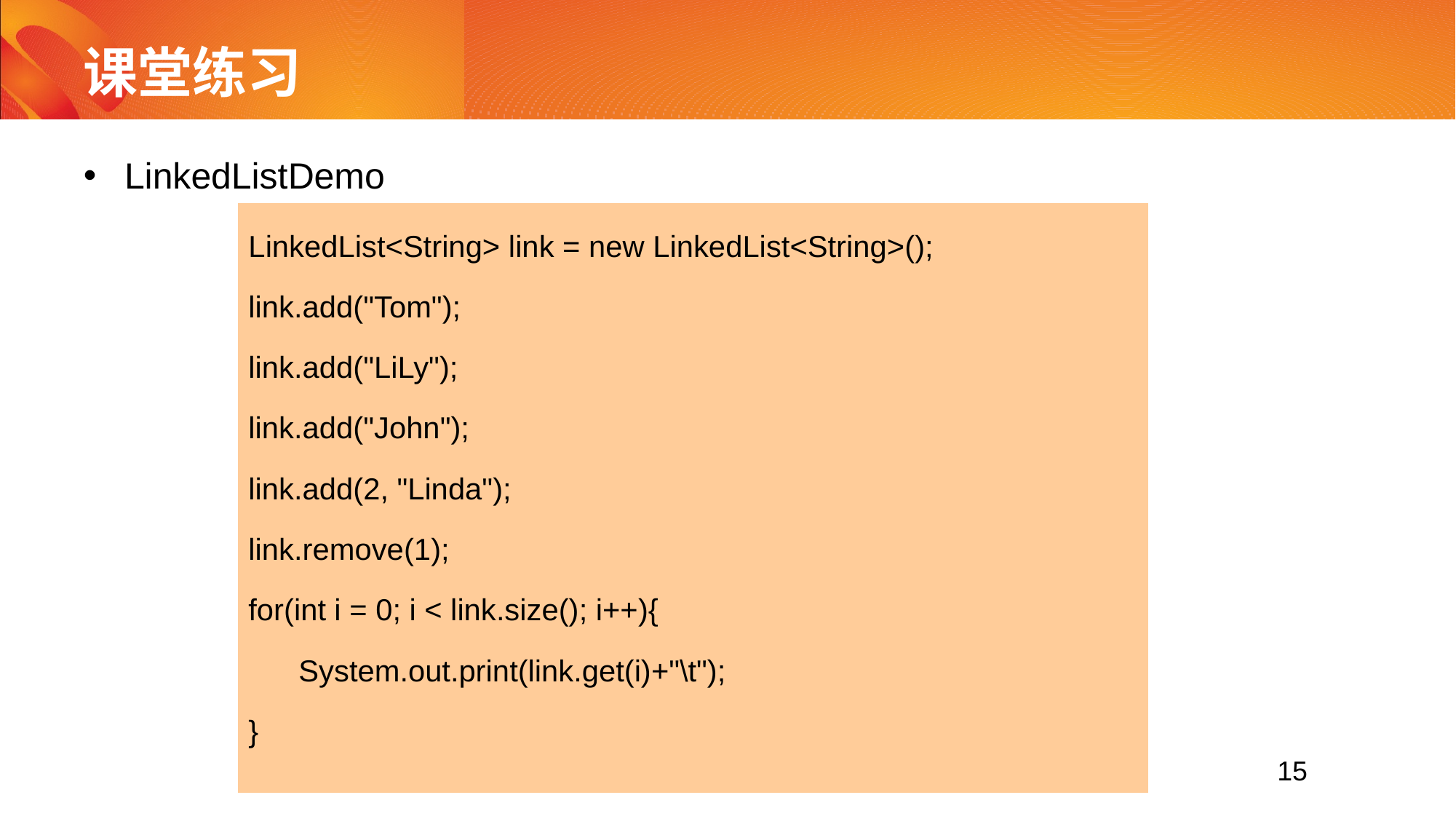

# 课堂练习
LinkedListDemo
LinkedList<String> link = new LinkedList<String>();
link.add("Tom");
link.add("LiLy");
link.add("John");
link.add(2, "Linda");
link.remove(1);
for(int i = 0; i < link.size(); i++){
      System.out.print(link.get(i)+"\t");
}